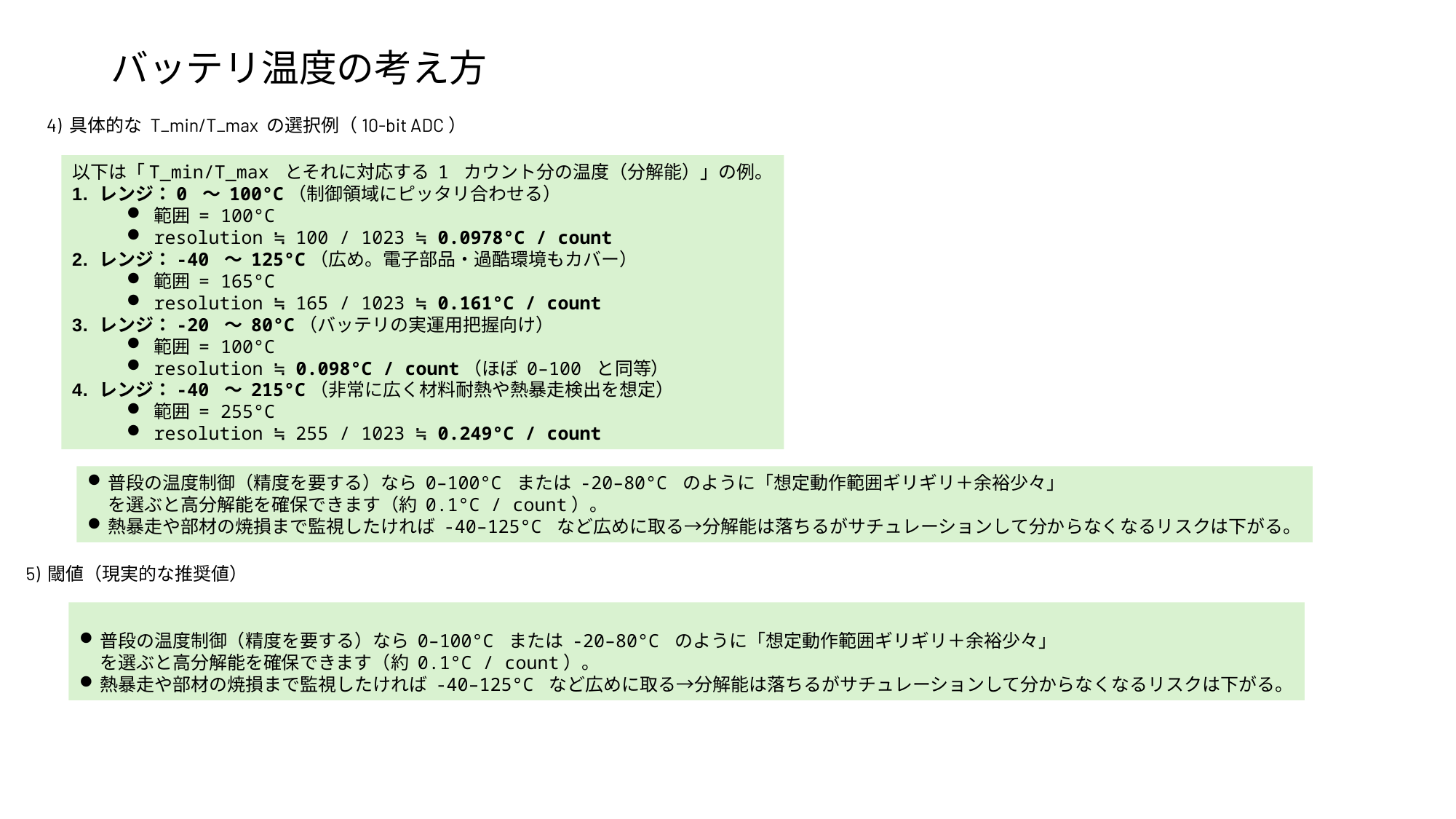

# バッテリ温度の考え方
4) 具体的な T_min/T_max の選択例（10-bit ADC）
以下は「T_min/T_max とそれに対応する 1 カウント分の温度（分解能）」の例。
レンジ：0 ～ 100°C（制御領域にピッタリ合わせる）
範囲 = 100°C
resolution ≒ 100 / 1023 ≒ 0.0978°C / count
レンジ：-40 ～ 125°C（広め。電子部品・過酷環境もカバー）
範囲 = 165°C
resolution ≒ 165 / 1023 ≒ 0.161°C / count
レンジ：-20 ～ 80°C（バッテリの実運用把握向け）
範囲 = 100°C
resolution ≒ 0.098°C / count（ほぼ 0–100 と同等）
レンジ：-40 ～ 215°C（非常に広く材料耐熱や熱暴走検出を想定）
範囲 = 255°C
resolution ≒ 255 / 1023 ≒ 0.249°C / count
普段の温度制御（精度を要する）なら 0–100°C または -20–80°C のように「想定動作範囲ギリギリ＋余裕少々」
を選ぶと高分解能を確保できます（約 0.1°C / count）。
熱暴走や部材の焼損まで監視したければ -40–125°C など広めに取る→分解能は落ちるがサチュレーションして分からなくなるリスクは下がる。
5) 閾値（現実的な推奨値）

普段の温度制御（精度を要する）なら 0–100°C または -20–80°C のように「想定動作範囲ギリギリ＋余裕少々」
を選ぶと高分解能を確保できます（約 0.1°C / count）。
熱暴走や部材の焼損まで監視したければ -40–125°C など広めに取る→分解能は落ちるがサチュレーションして分からなくなるリスクは下がる。